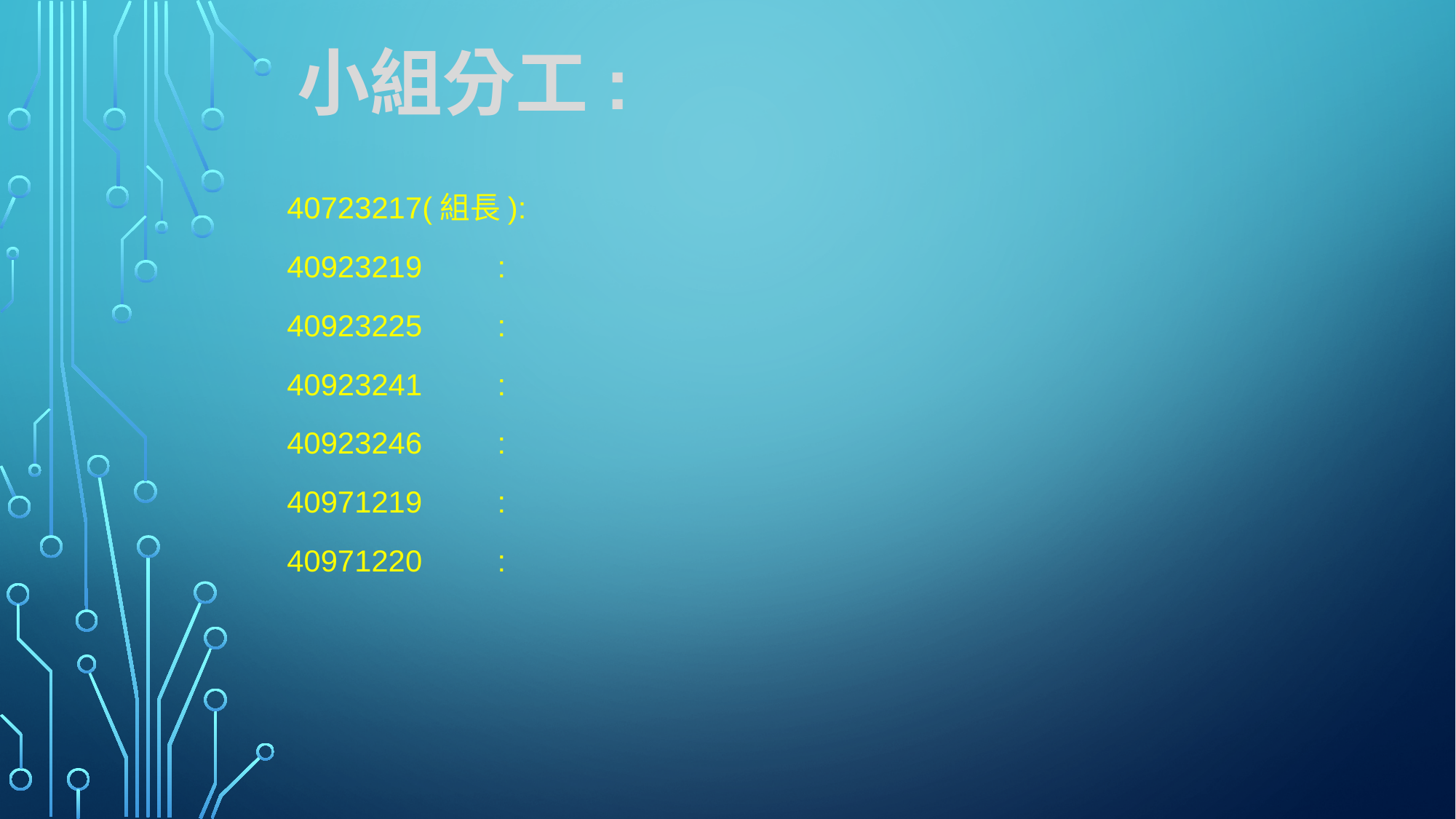

# 小組分工:
40723217(組長):
40923219         :
40923225         :
40923241         :
40923246         :
40971219         :
40971220         :